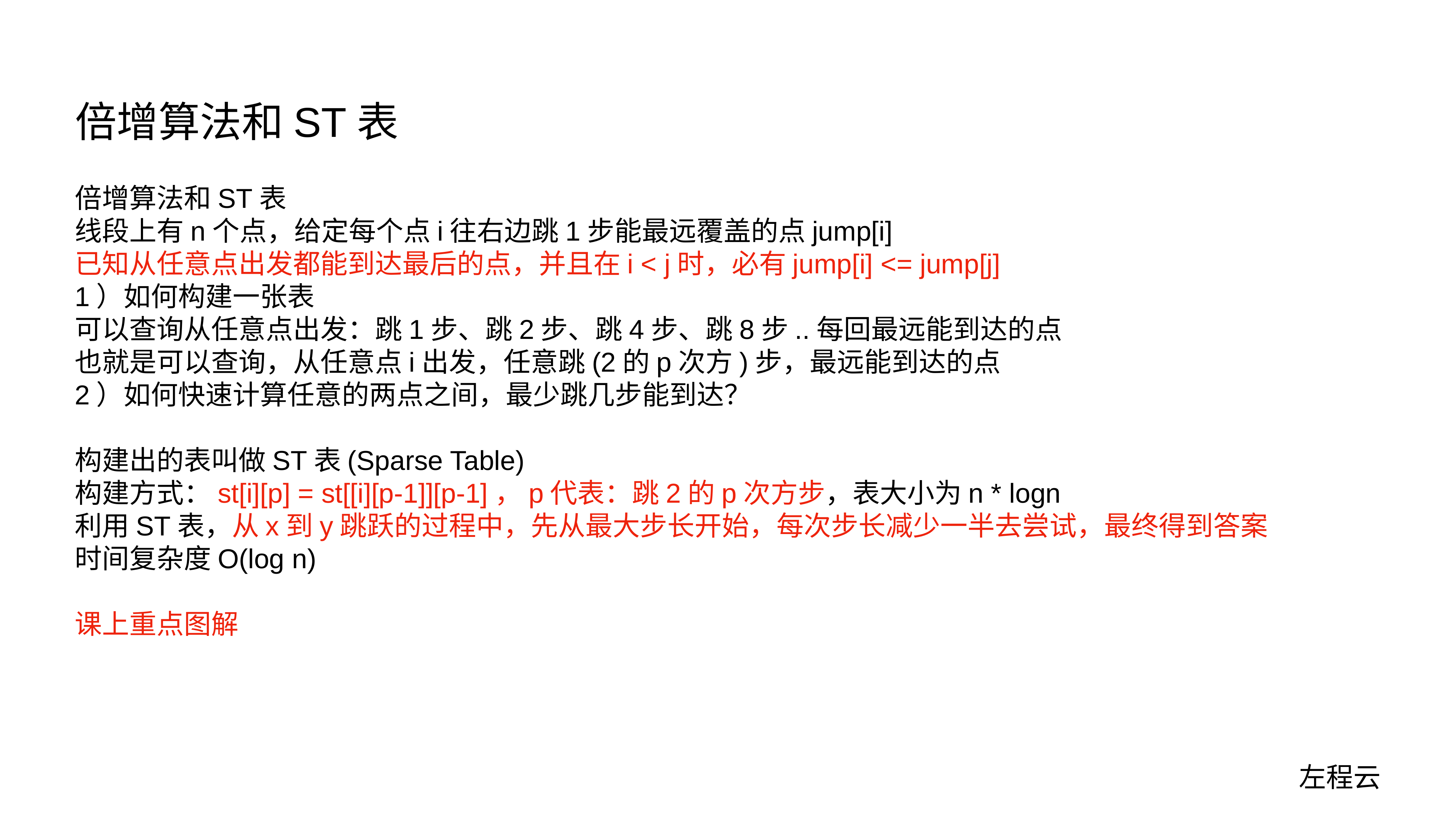

# 倍增算法和ST表
倍增算法和ST表
线段上有n个点，给定每个点i往右边跳1步能最远覆盖的点jump[i]
已知从任意点出发都能到达最后的点，并且在i < j时，必有jump[i] <= jump[j]
1）如何构建一张表
可以查询从任意点出发：跳1步、跳2步、跳4步、跳8步..每回最远能到达的点
也就是可以查询，从任意点i出发，任意跳(2的p次方)步，最远能到达的点
2）如何快速计算任意的两点之间，最少跳几步能到达？

构建出的表叫做ST表(Sparse Table)
构建方式：st[i][p] = st[[i][p-1]][p-1]，p代表：跳2的p次方步，表大小为n * logn
利用ST表，从x到y跳跃的过程中，先从最大步长开始，每次步长减少一半去尝试，最终得到答案
时间复杂度O(log n)

课上重点图解
左程云